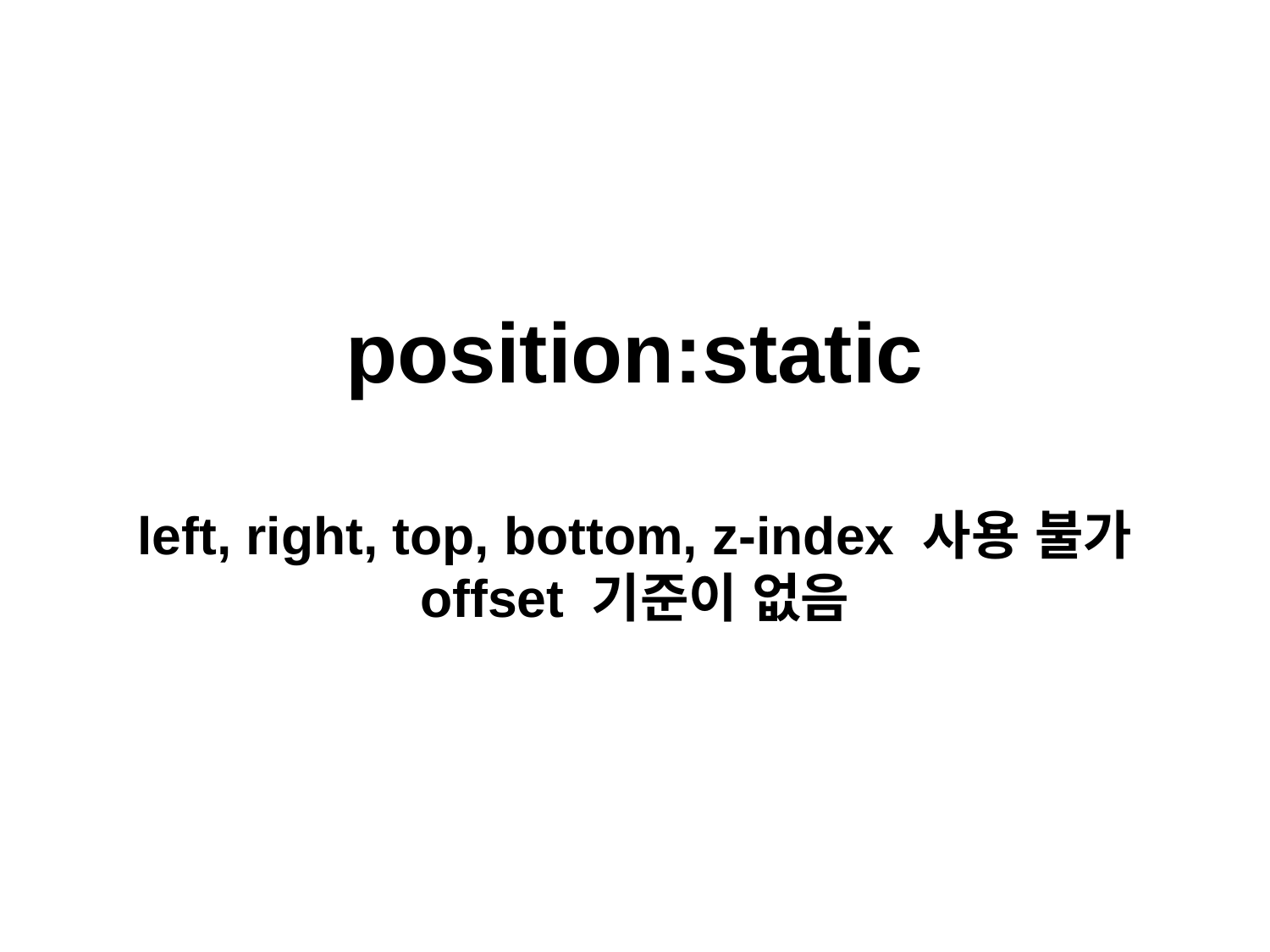

# position:static

left, right, top, bottom, z-index 사용 불가
offset 기준이 없음